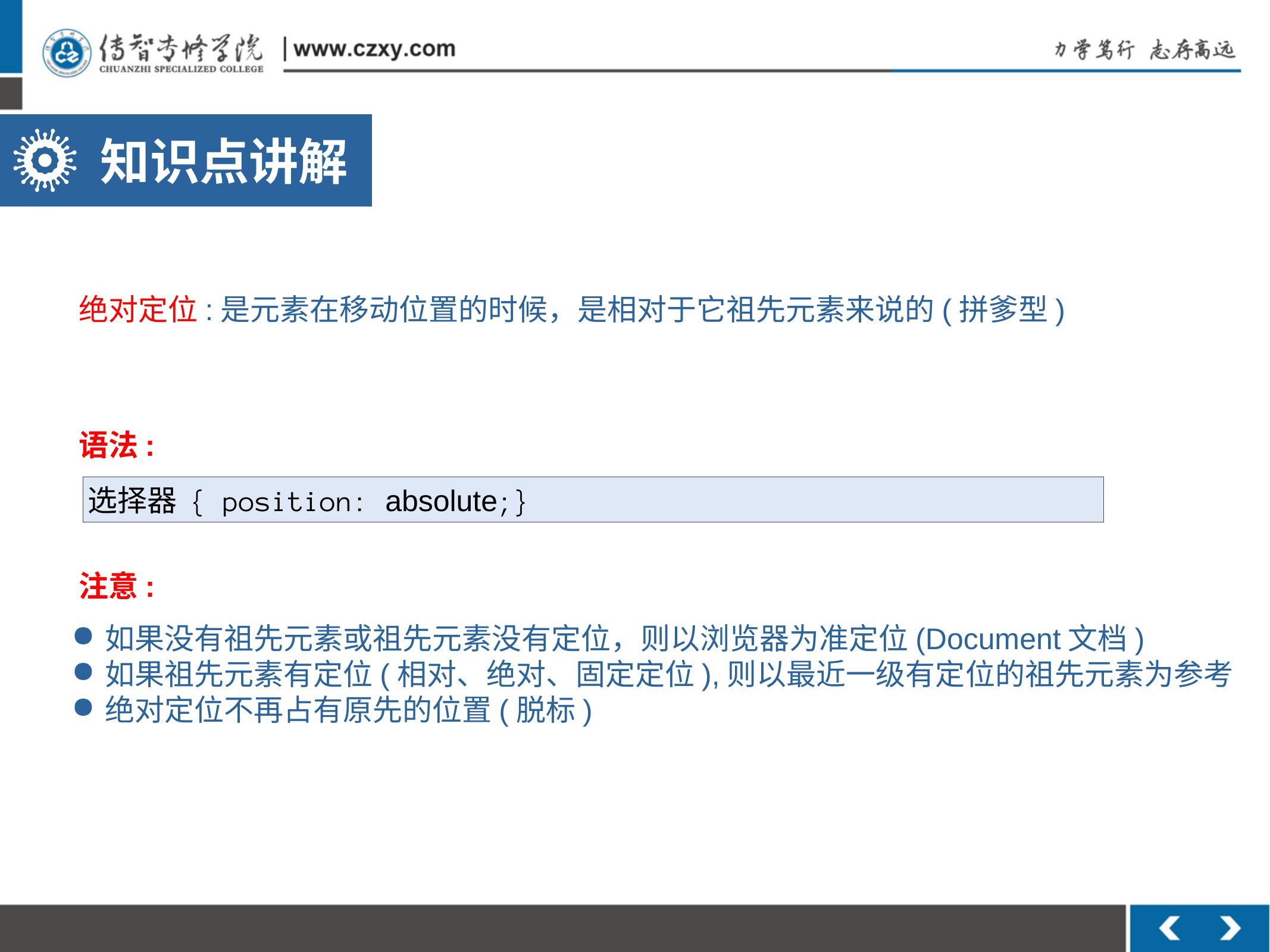

知识点讲解
绝对定位:是元素在移动位置的时候，是相对于它祖先元素来说的(拼爹型)
语法:
选择器 { position: absolute;}
注意:
如果没有祖先元素或祖先元素没有定位，则以浏览器为准定位(Document文档)
如果祖先元素有定位(相对、绝对、固定定位),则以最近一级有定位的祖先元素为参考
绝对定位不再占有原先的位置(脱标)